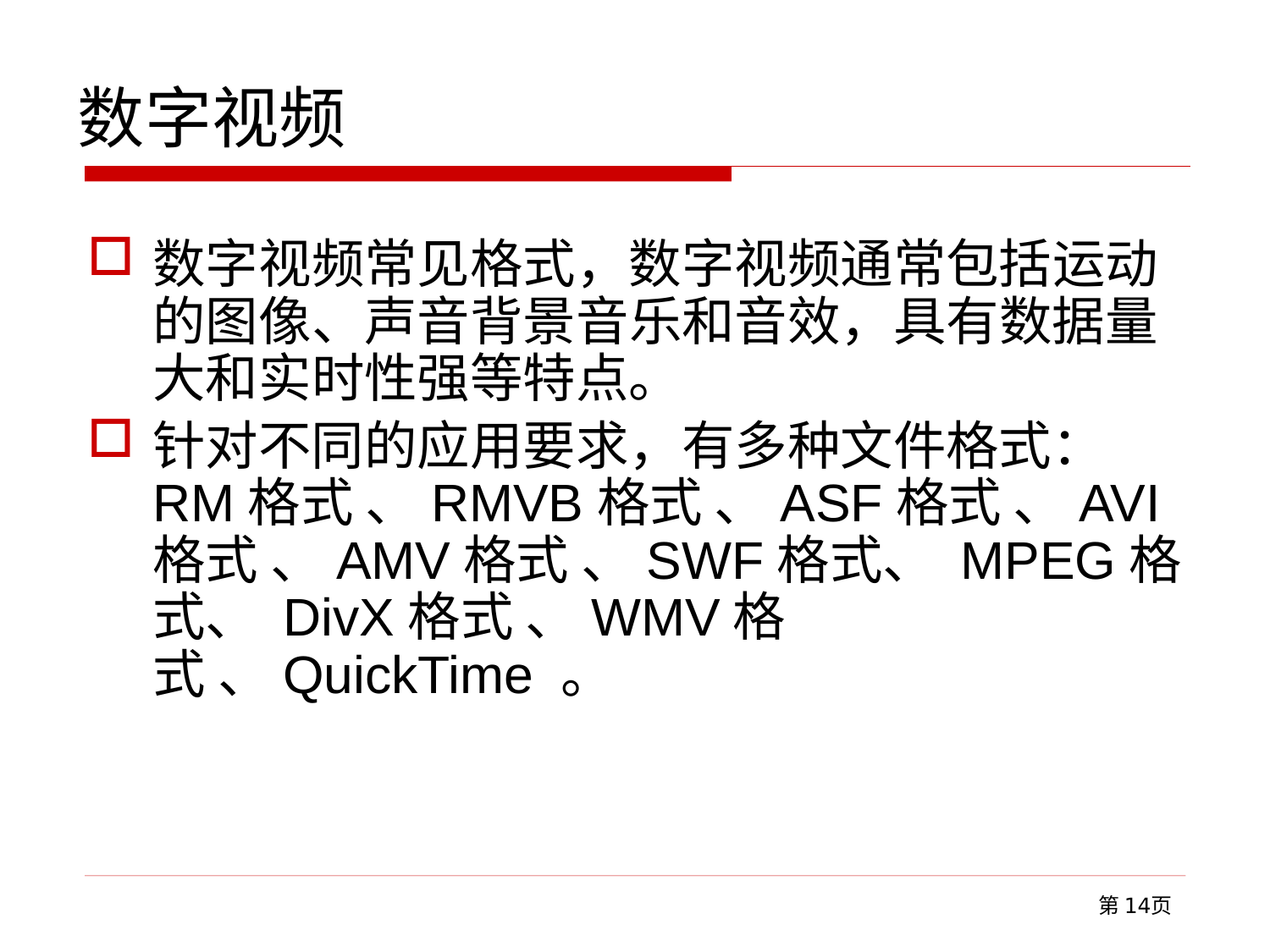

# 数字视频
数字视频常见格式，数字视频通常包括运动的图像、声音背景音乐和音效，具有数据量大和实时性强等特点。
针对不同的应用要求，有多种文件格式：RM格式 、RMVB格式 、ASF格式 、AVI格式 、AMV格式 、SWF格式、 MPEG格式、 DivX格式 、WMV格式 、QuickTime 。
14